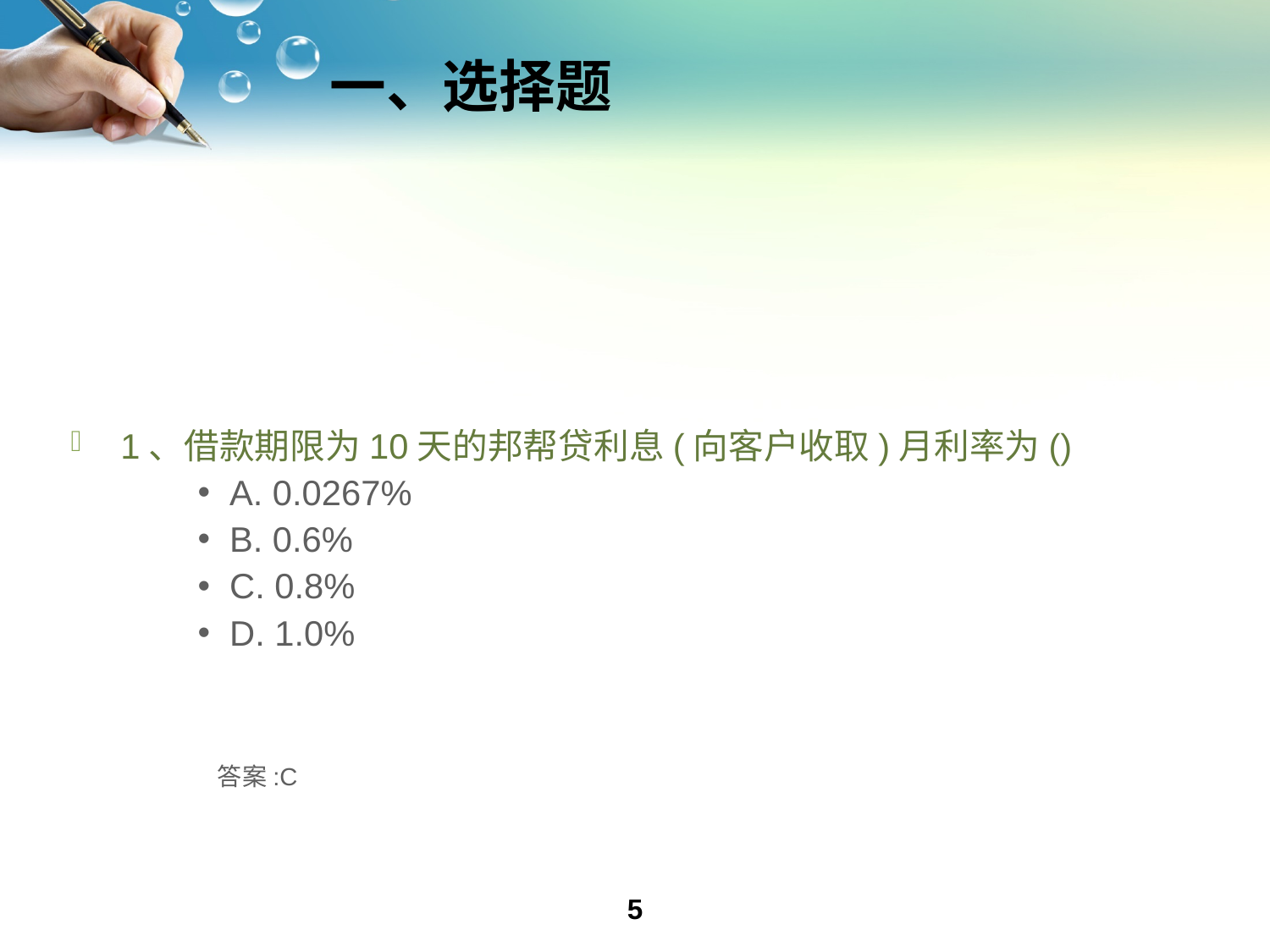

# 一、选择题

1、借款期限为10天的邦帮贷利息(向客户收取)月利率为()
A. 0.0267%
B. 0.6%
C. 0.8%
D. 1.0%

答案:C
5